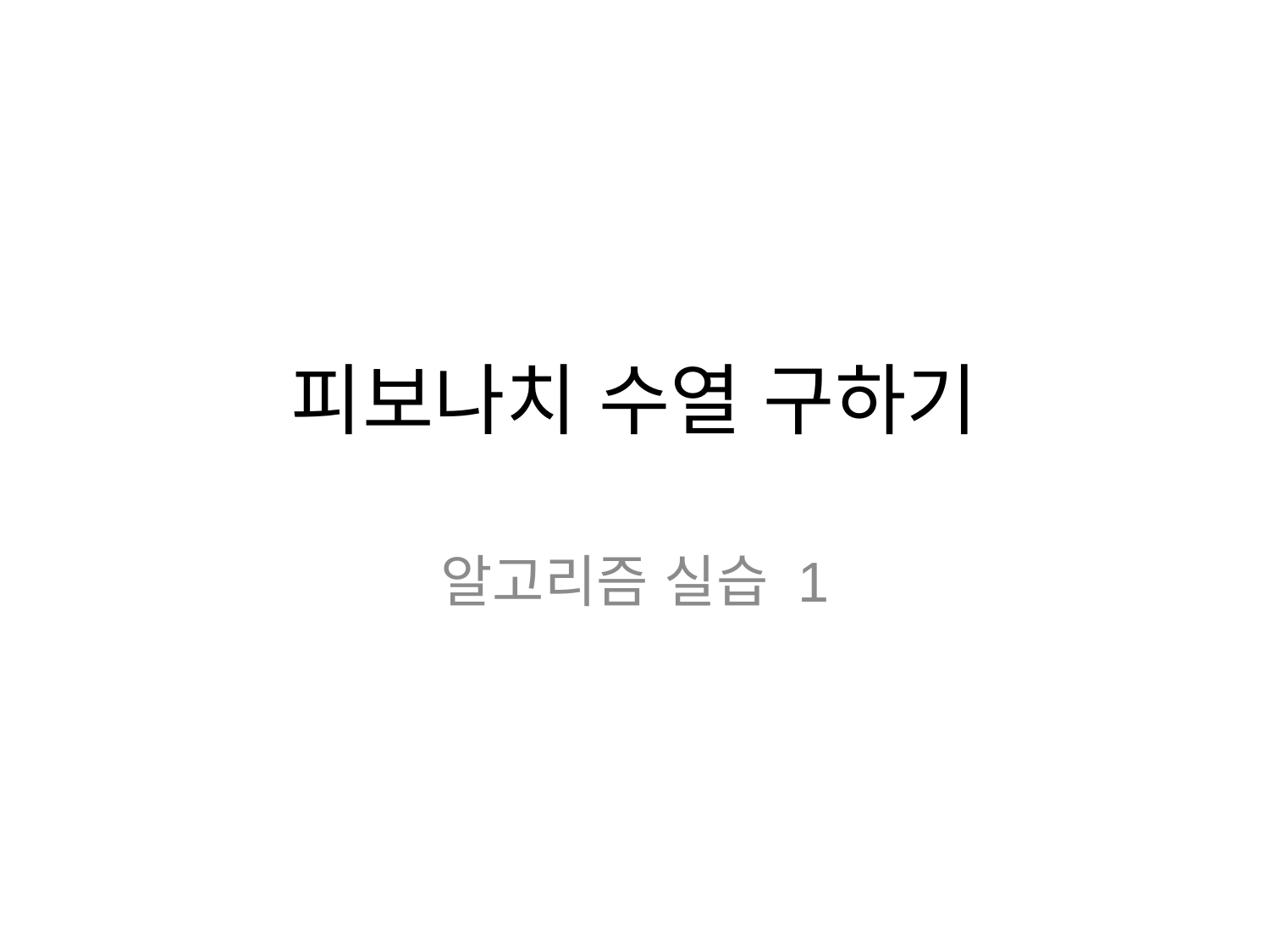

# 피보나치 수열 구하기
알고리즘 실습 1